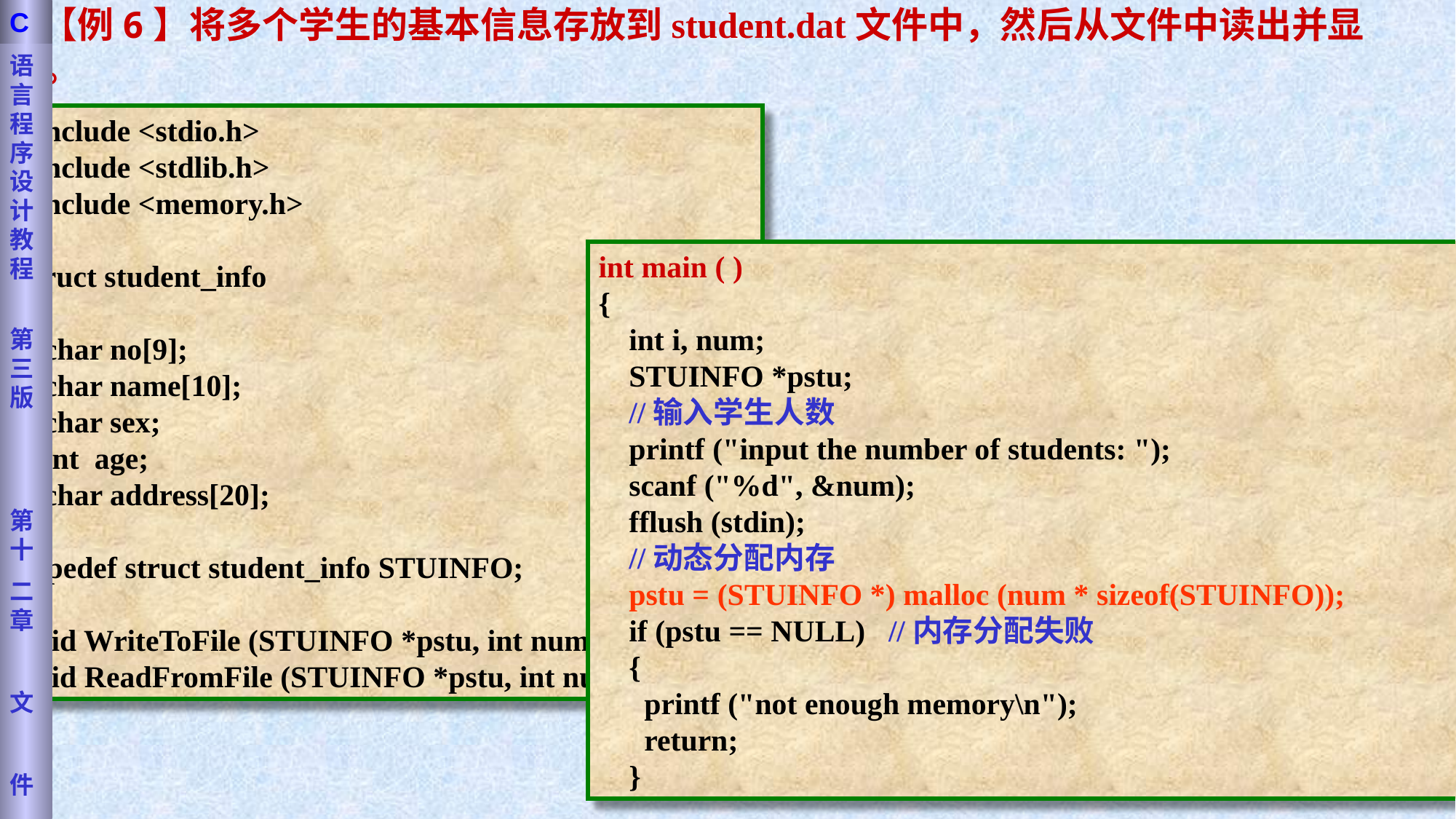

语言程序设计教程
第三版

第十
二章

文

件
C
   【例6】将多个学生的基本信息存放到student.dat文件中，然后从文件中读出并显示。
#include <stdio.h>
#include <stdlib.h>
#include <memory.h>

struct student_info
{
   char no[9];
   char name[10];
   char sex;
   int  age;
   char address[20];
};
typedef struct student_info STUINFO;

void WriteToFile (STUINFO *pstu, int num);
void ReadFromFile (STUINFO *pstu, int num);
int main ( )
{
    int i, num;
    STUINFO *pstu;
    //输入学生人数
    printf ("input the number of students: ");
    scanf ("%d", &num);
    fflush (stdin);
    //动态分配内存
    pstu = (STUINFO *) malloc (num * sizeof(STUINFO));
    if (pstu == NULL)   //内存分配失败
    {
      printf ("not enough memory\n");
      return;
    }